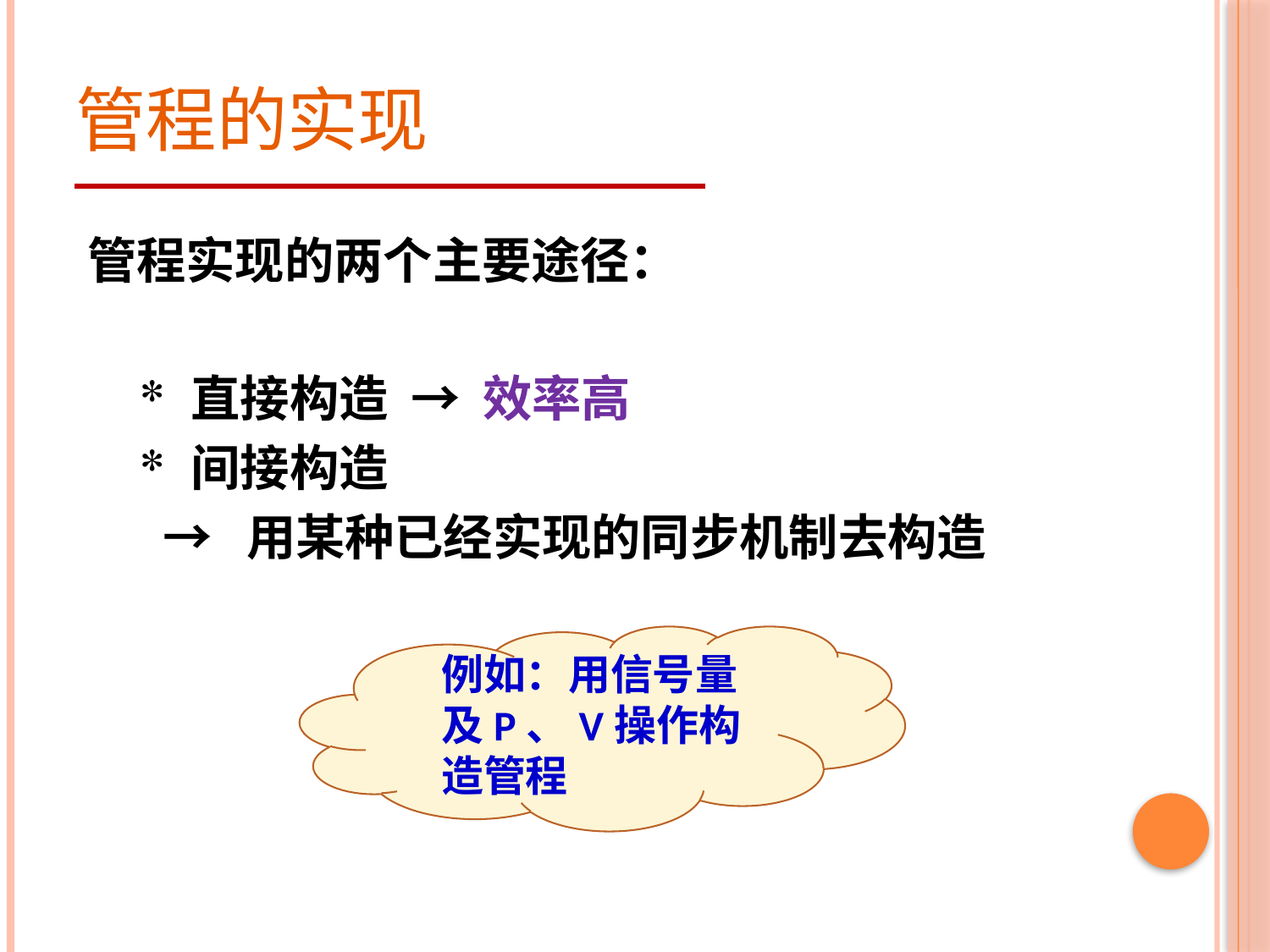

# 管程的实现
管程实现的两个主要途径：

* 直接构造  →  效率高
* 间接构造
  →  用某种已经实现的同步机制去构造
例如：用信号量及P、V操作构造管程